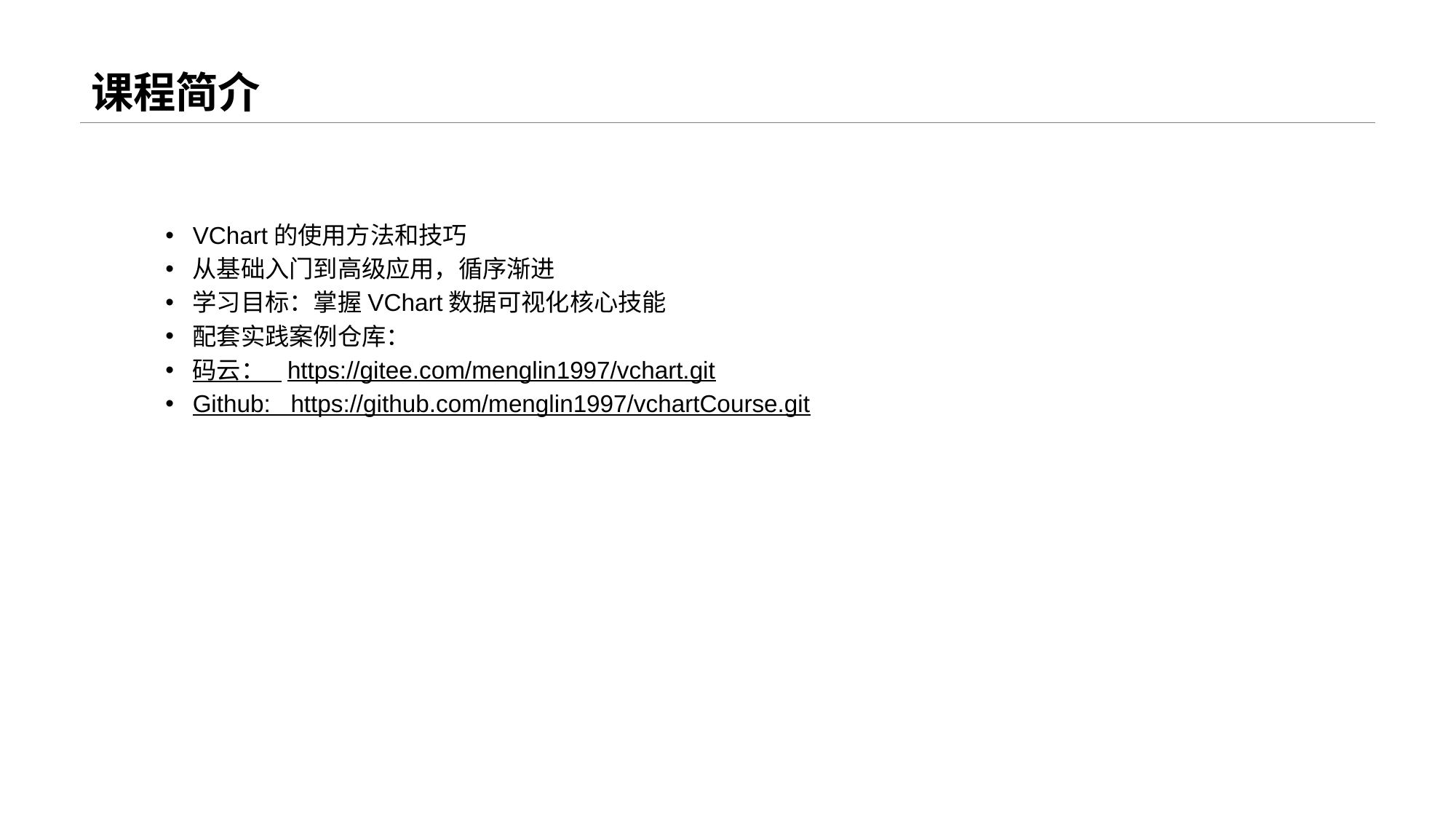

# 课程简介
VChart的使用方法和技巧
从基础入门到高级应用，循序渐进
学习目标：掌握VChart数据可视化核心技能
配套实践案例仓库：
码云：   https://gitee.com/menglin1997/vchart.git
Github:   https://github.com/menglin1997/vchartCourse.git